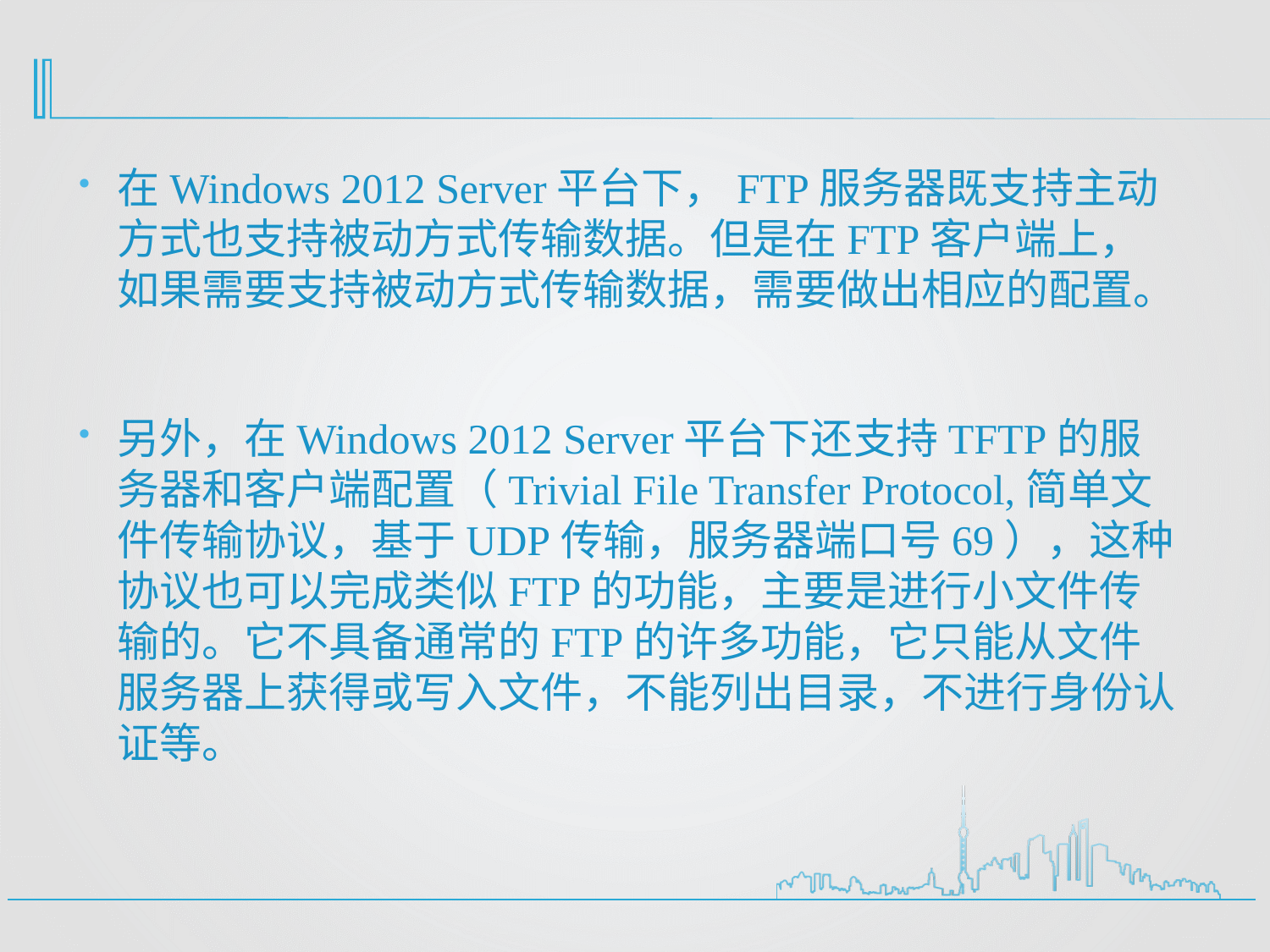

#
在Windows 2012 Server平台下，FTP服务器既支持主动方式也支持被动方式传输数据。但是在FTP客户端上，如果需要支持被动方式传输数据，需要做出相应的配置。

另外，在Windows 2012 Server平台下还支持TFTP的服务器和客户端配置（Trivial File Transfer Protocol,简单文件传输协议，基于UDP传输，服务器端口号69），这种协议也可以完成类似FTP的功能，主要是进行小文件传输的。它不具备通常的FTP的许多功能，它只能从文件服务器上获得或写入文件，不能列出目录，不进行身份认证等。